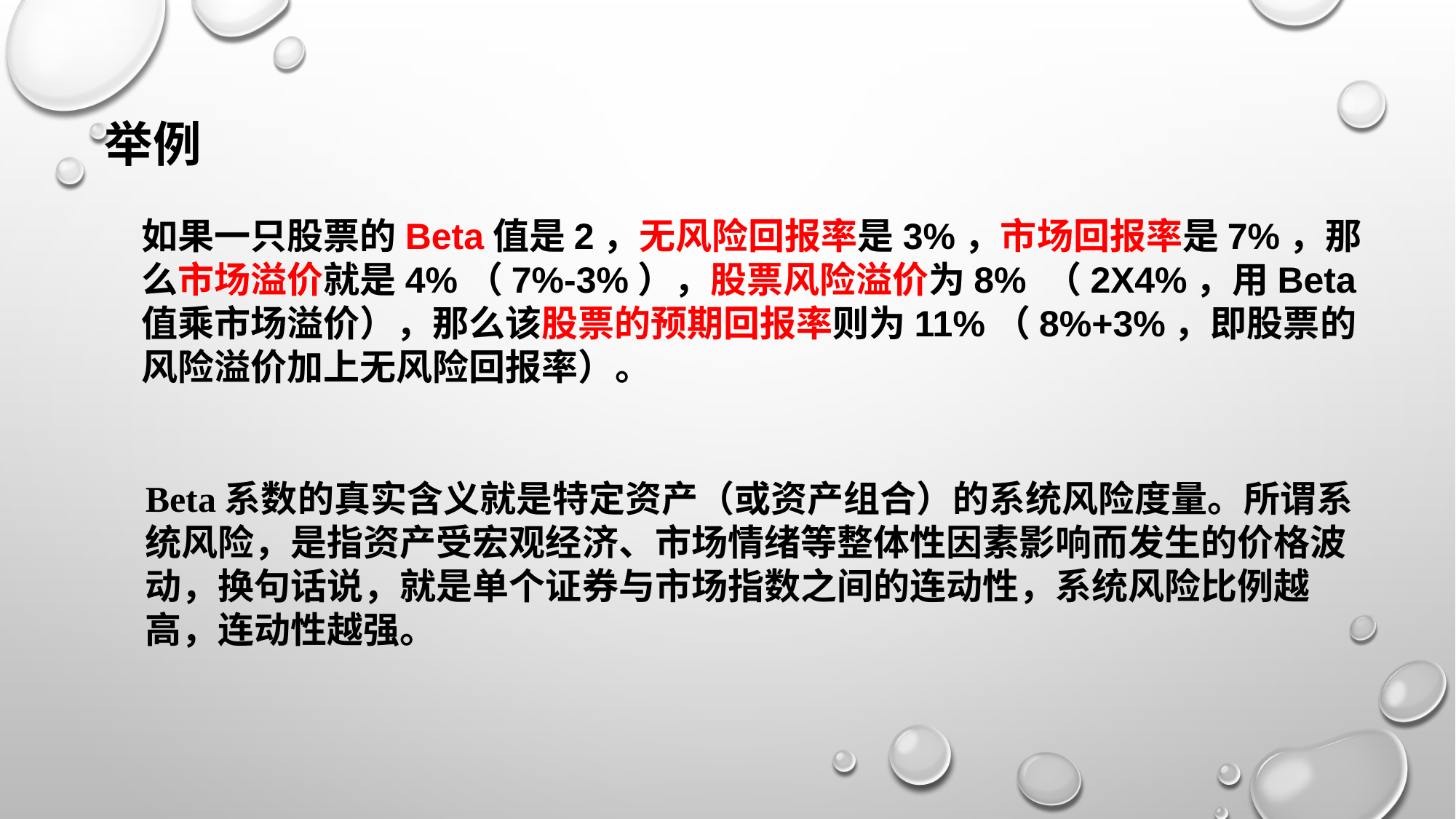

举例
如果一只股票的Beta值是2，无风险回报率是3%，市场回报率是7%，那么市场溢价就是4%（7%-3%），股票风险溢价为8% （2X4%，用Beta值乘市场溢价），那么该股票的预期回报率则为11%（8%+3%，即股票的风险溢价加上无风险回报率）。

Beta系数的真实含义就是特定资产（或资产组合）的系统风险度量。所谓系统风险，是指资产受宏观经济、市场情绪等整体性因素影响而发生的价格波动，换句话说，就是单个证券与市场指数之间的连动性，系统风险比例越高，连动性越强。